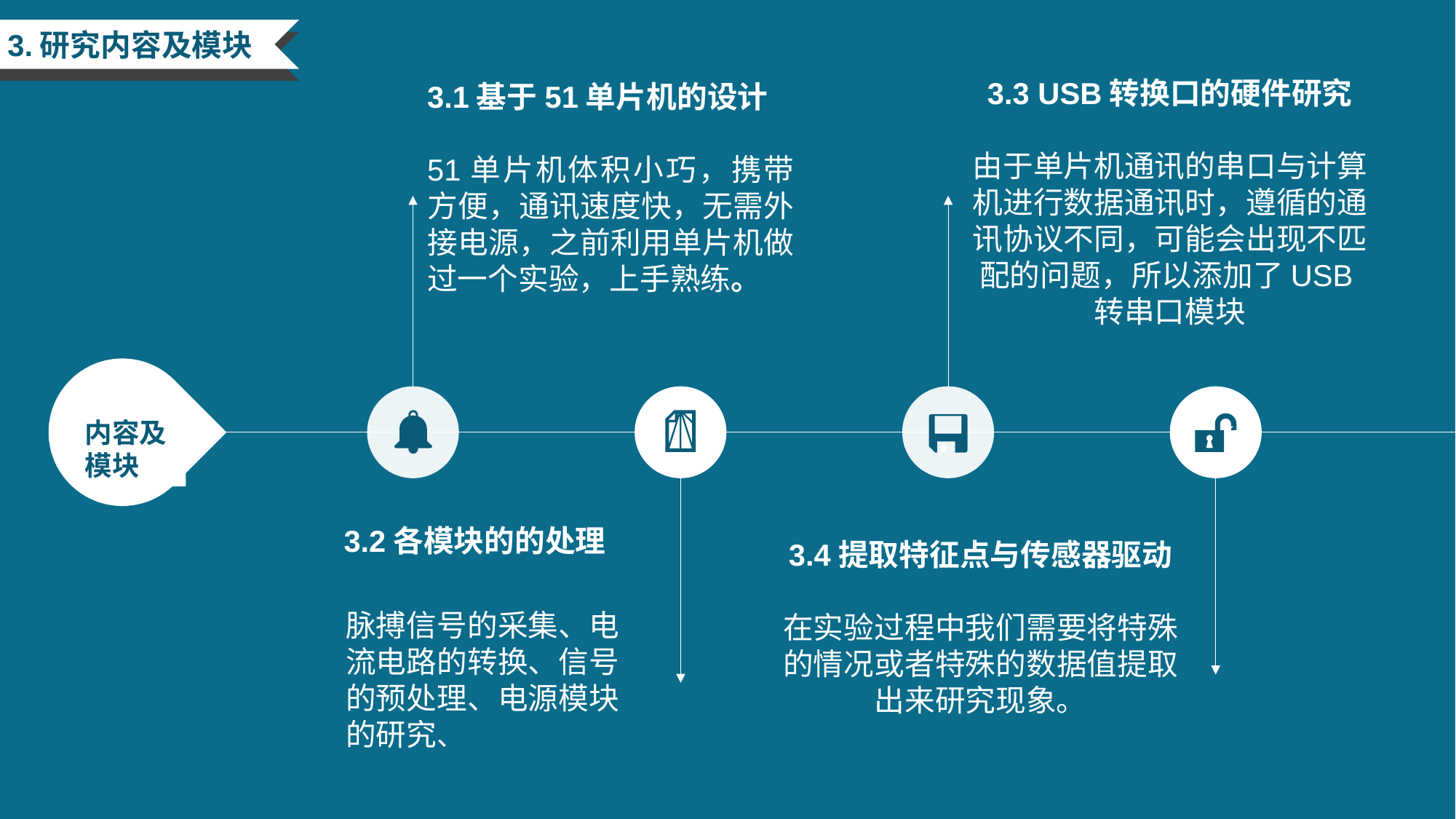

3.研究内容及模块
3.3 USB转换口的硬件研究

由于单片机通讯的串口与计算机进行数据通讯时，遵循的通讯协议不同，可能会出现不匹配的问题，所以添加了USB转串口模块
3.1基于51单片机的设计

51单片机体积小巧，携带方便，通讯速度快，无需外接电源，之前利用单片机做过一个实验，上手熟练。

内容及模块

3.2各模块的的处理

脉搏信号的采集、电流电路的转换、信号的预处理、电源模块的研究、
3.4提取特征点与传感器驱动

在实验过程中我们需要将特殊的情况或者特殊的数据值提取出来研究现象。